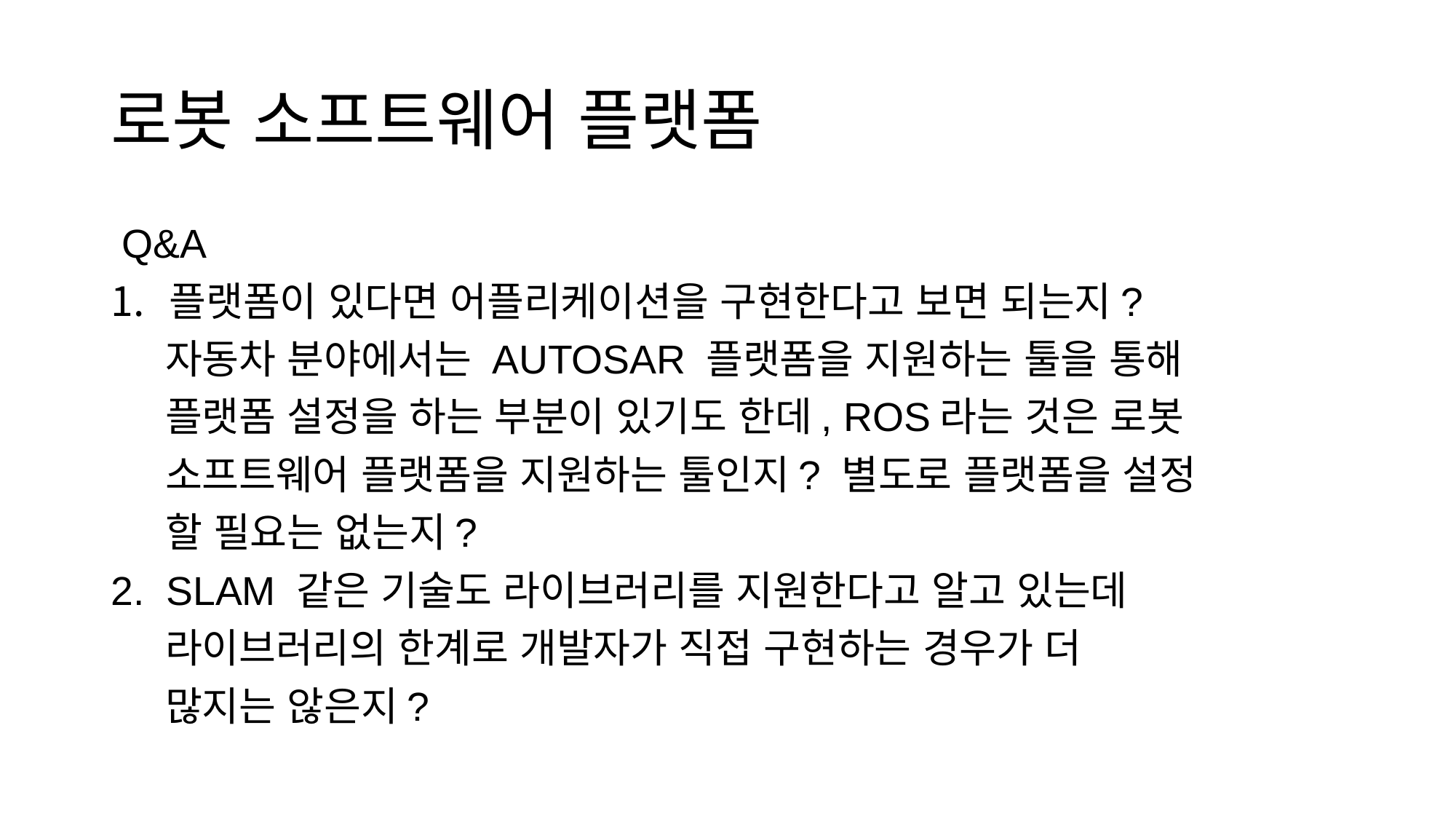

# 로봇 소프트웨어 플랫폼
 Q&A
플랫폼이 있다면 어플리케이션을 구현한다고 보면 되는지?
    자동차 분야에서는 AUTOSAR 플랫폼을 지원하는 툴을 통해
    플랫폼 설정을 하는 부분이 있기도 한데, ROS라는 것은 로봇
    소프트웨어 플랫폼을 지원하는 툴인지? 별도로 플랫폼을 설정
    할 필요는 없는지?
2.  SLAM 같은 기술도 라이브러리를 지원한다고 알고 있는데
    라이브러리의 한계로 개발자가 직접 구현하는 경우가 더
    많지는 않은지?